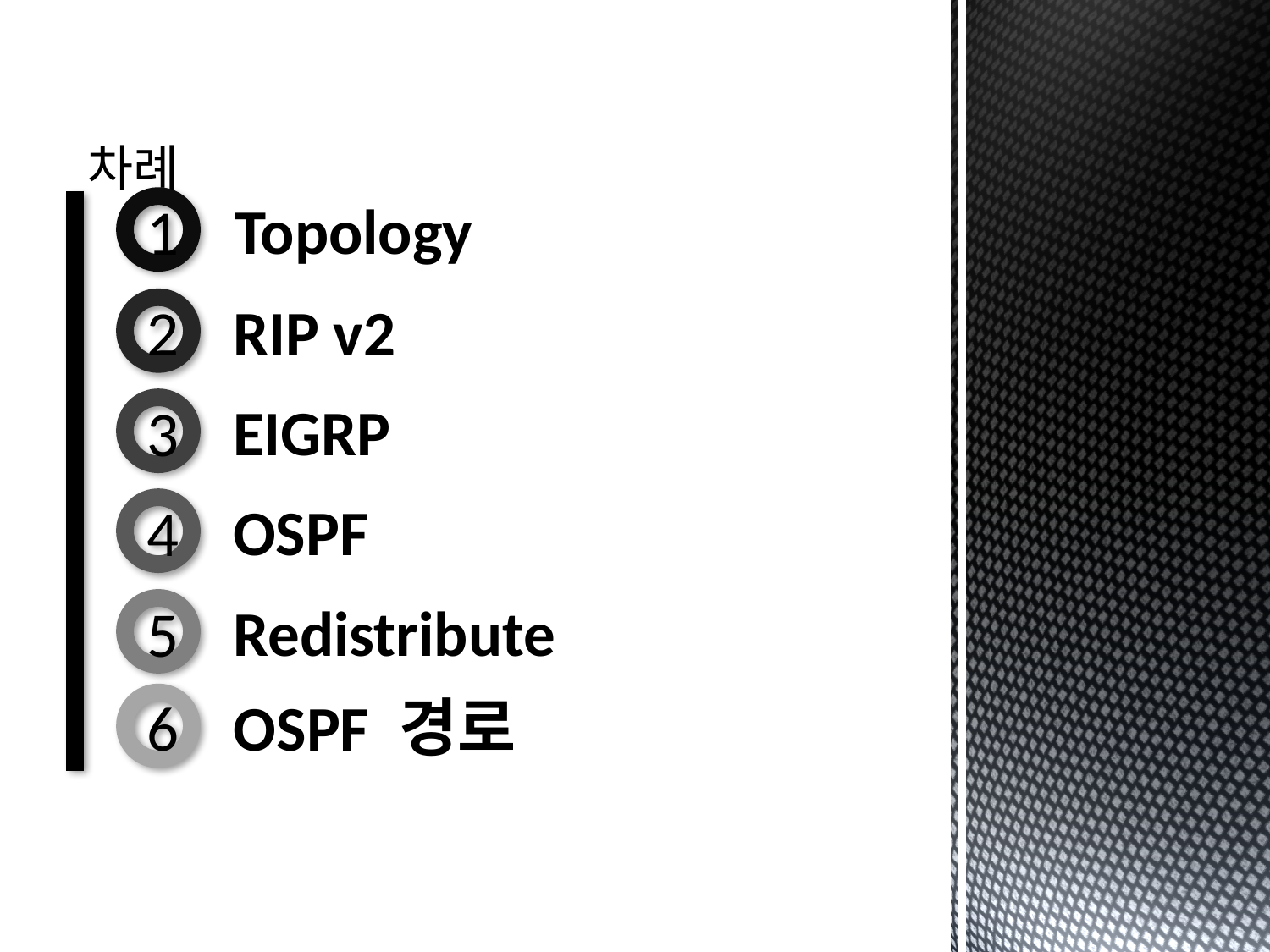

# 차례
Topology
1
RIP v2
2
EIGRP
3
OSPF
4
Redistribute
5
OSPF 경로
6